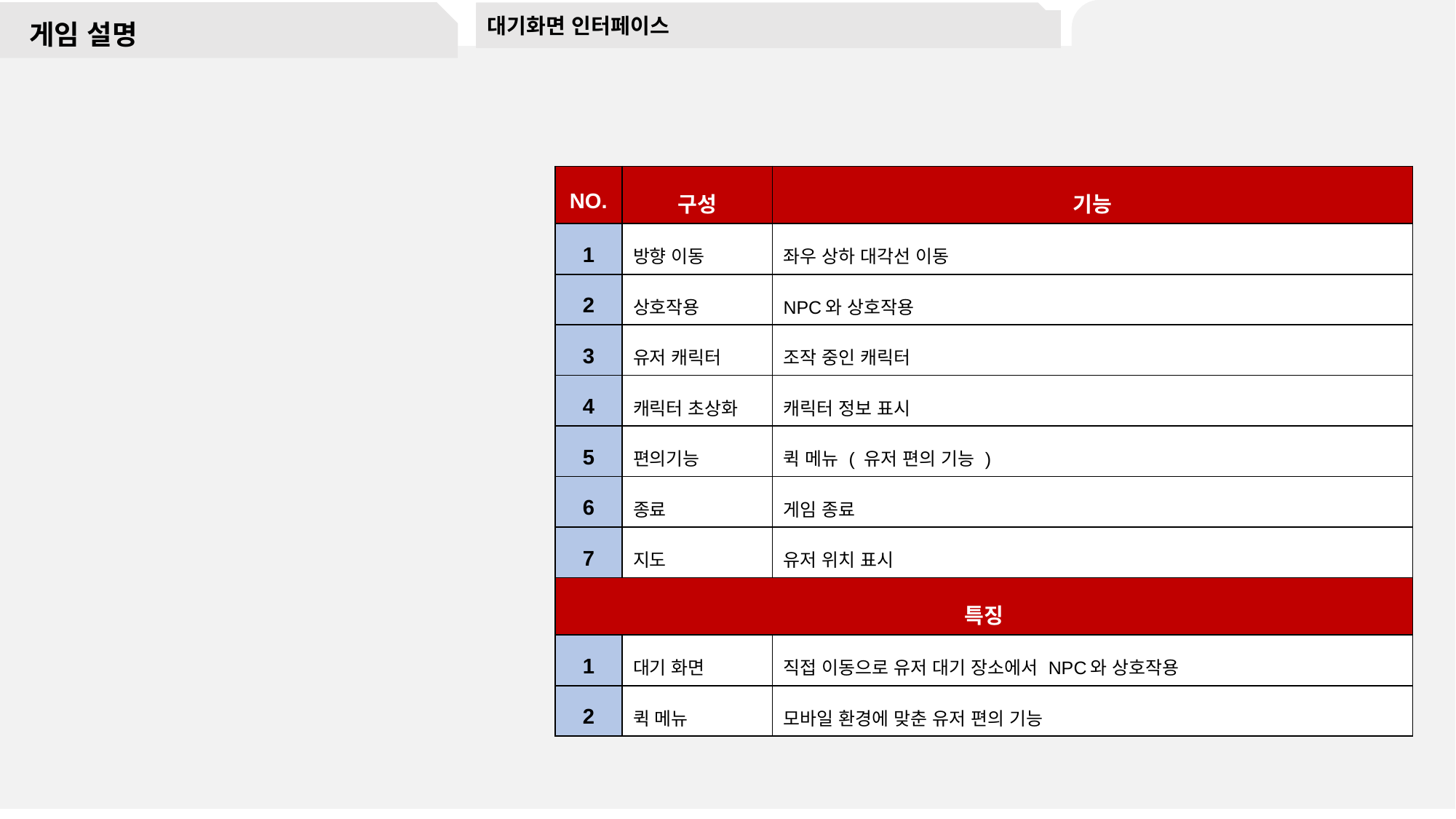

대기화면 인터페이스
# 게임 설명

| NO. | 구성 | 기능 |
| --- | --- | --- |
| 1 | 방향 이동 | 좌우 상하 대각선 이동 |
| 2 | 상호작용 | NPC와 상호작용 |
| 3 | 유저 캐릭터 | 조작 중인 캐릭터 |
| 4 | 캐릭터 초상화 | 캐릭터 정보 표시 |
| 5 | 편의기능 | 퀵 메뉴 ( 유저 편의 기능 ) |
| 6 | 종료 | 게임 종료 |
| 7 | 지도 | 유저 위치 표시 |
| 특징 |  |  |
| 1 | 대기 화면 | 직접 이동으로 유저 대기 장소에서 NPC와 상호작용 |
| 2 | 퀵 메뉴 | 모바일 환경에 맞춘 유저 편의 기능 |